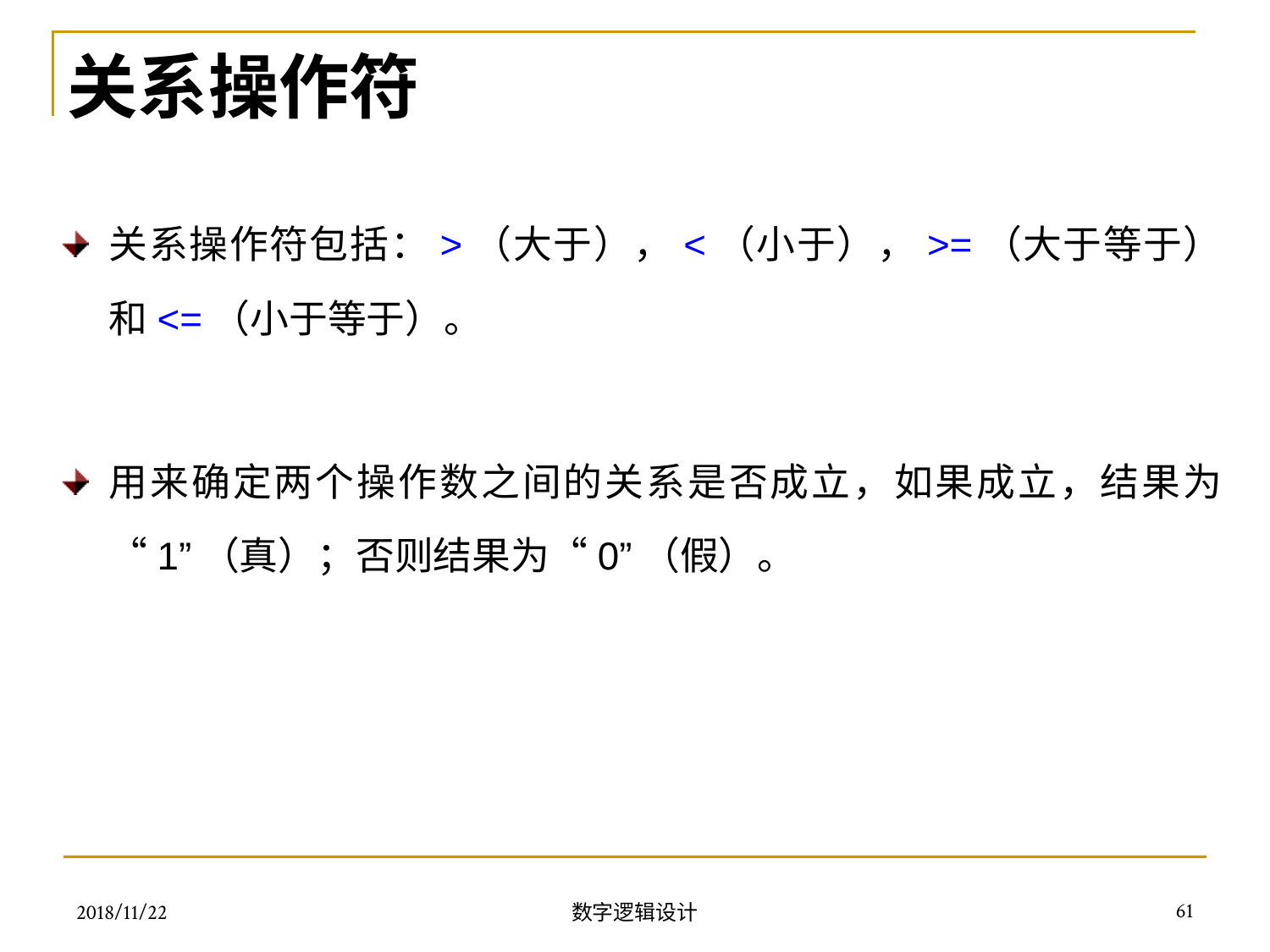

关系操作符
关系操作符包括：>（大于），<（小于），>=（大于等于）和<=（小于等于）。

用来确定两个操作数之间的关系是否成立，如果成立，结果为“1”（真）；否则结果为“0”（假）。
2018/11/22
61
数字逻辑设计